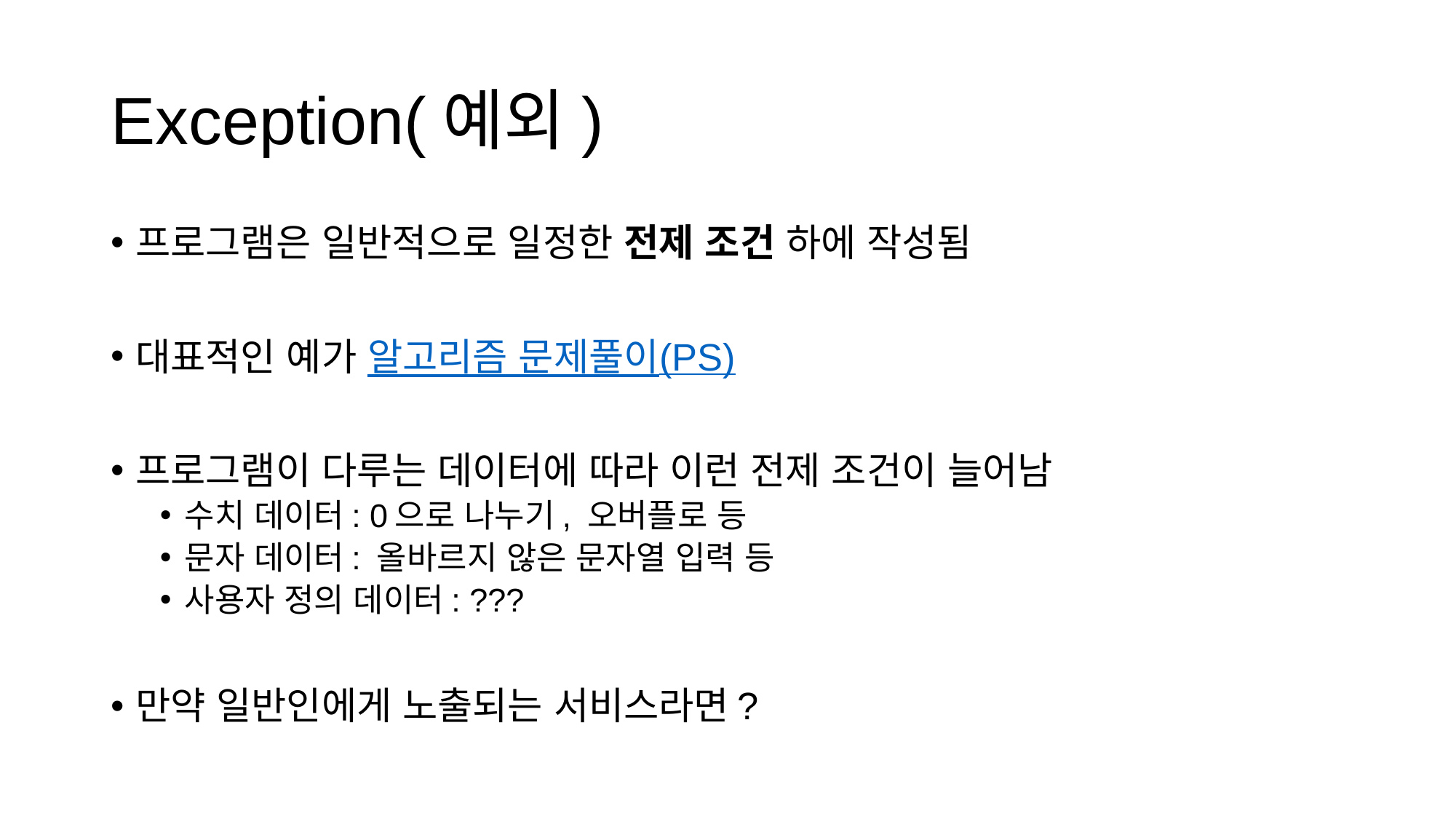

# Exception(예외)
프로그램은 일반적으로 일정한 전제 조건 하에 작성됨

대표적인 예가 알고리즘 문제풀이(PS)

프로그램이 다루는 데이터에 따라 이런 전제 조건이 늘어남
수치 데이터: 0으로 나누기, 오버플로 등
문자 데이터: 올바르지 않은 문자열 입력 등
사용자 정의 데이터: ???

만약 일반인에게 노출되는 서비스라면?